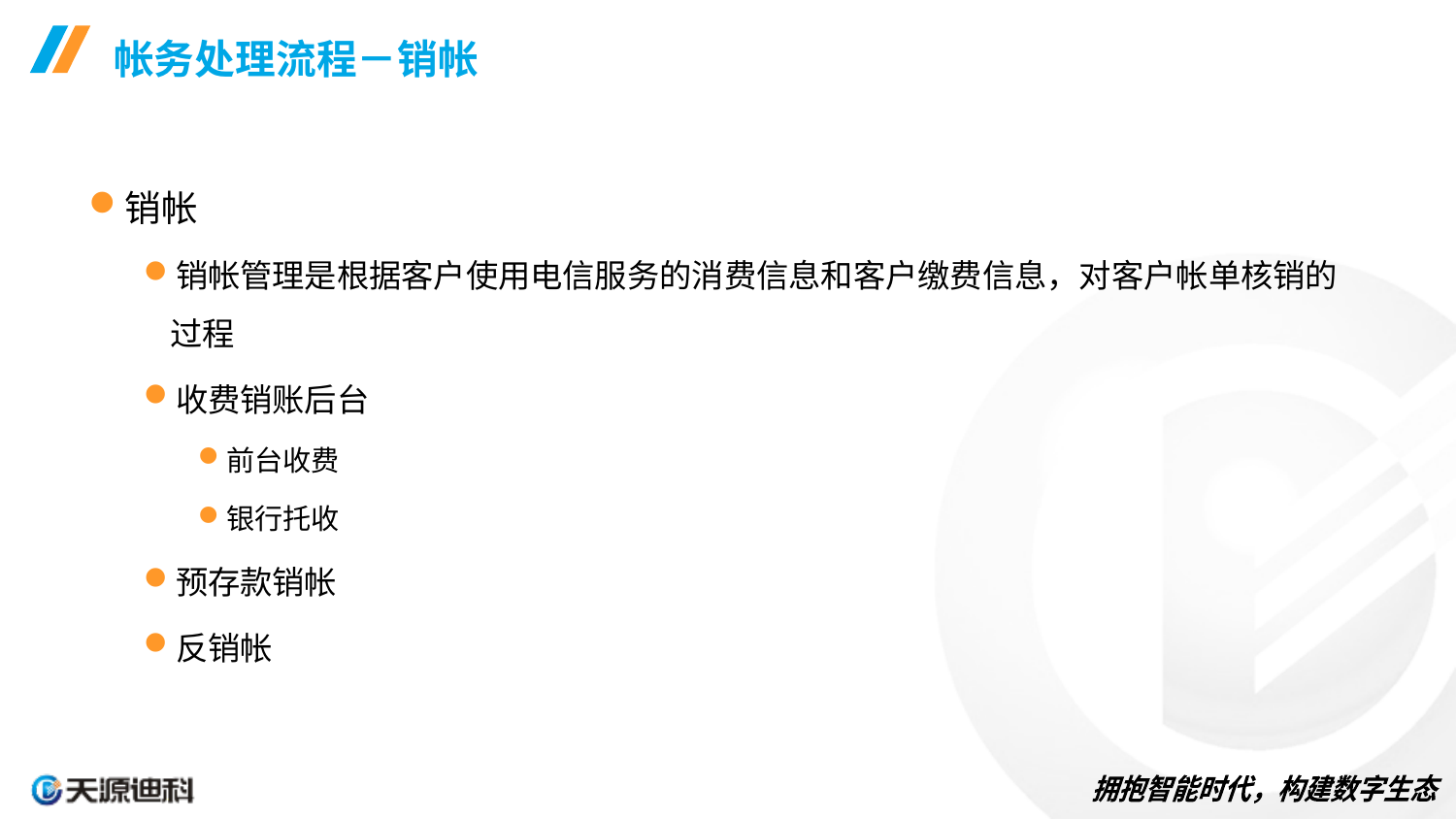

# 帐务处理流程－销帐
销帐
销帐管理是根据客户使用电信服务的消费信息和客户缴费信息，对客户帐单核销的过程
收费销账后台
前台收费
银行托收
预存款销帐
反销帐
18